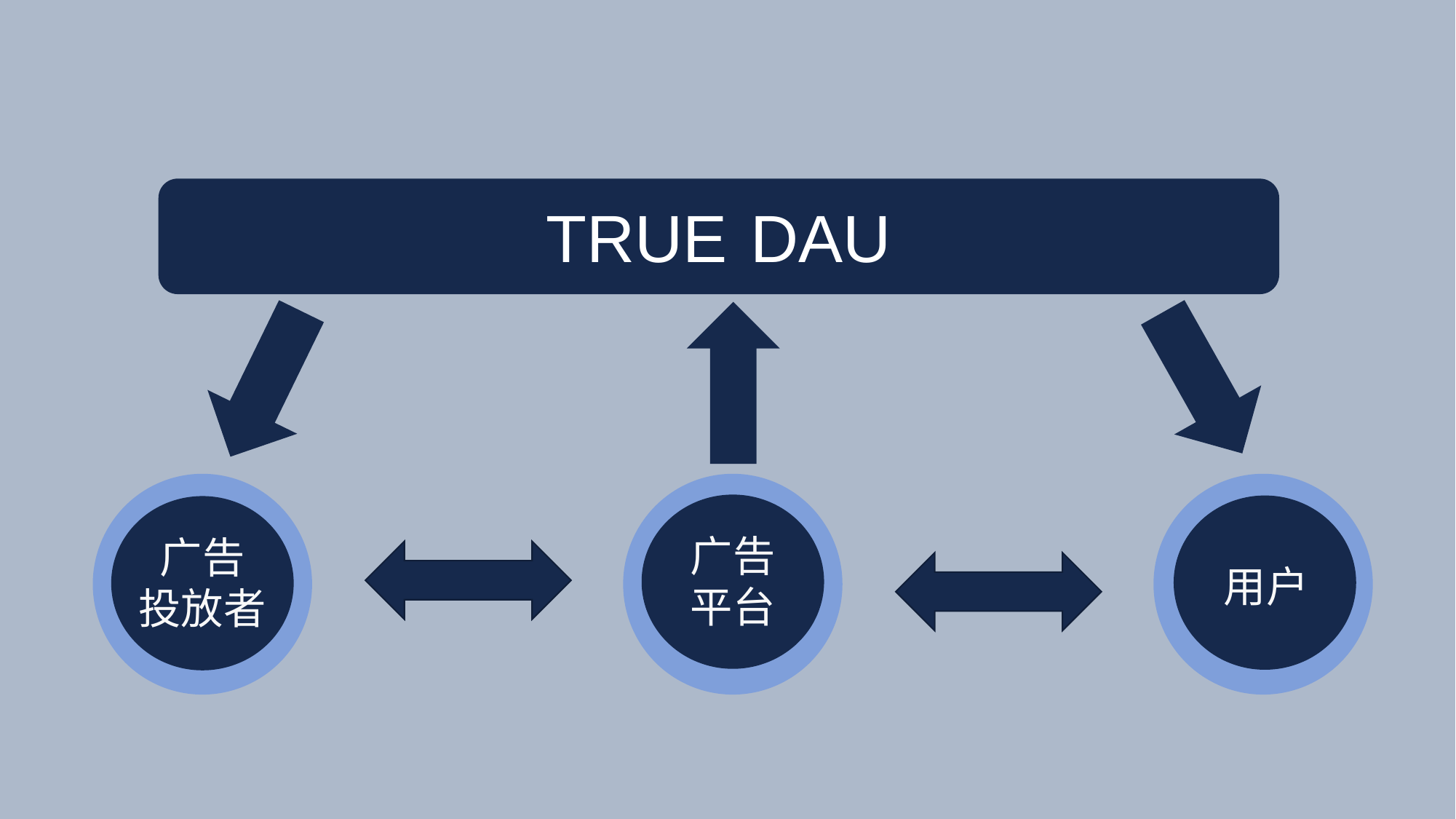

TRUE DAU

广告
平台
广告
投放者

用户